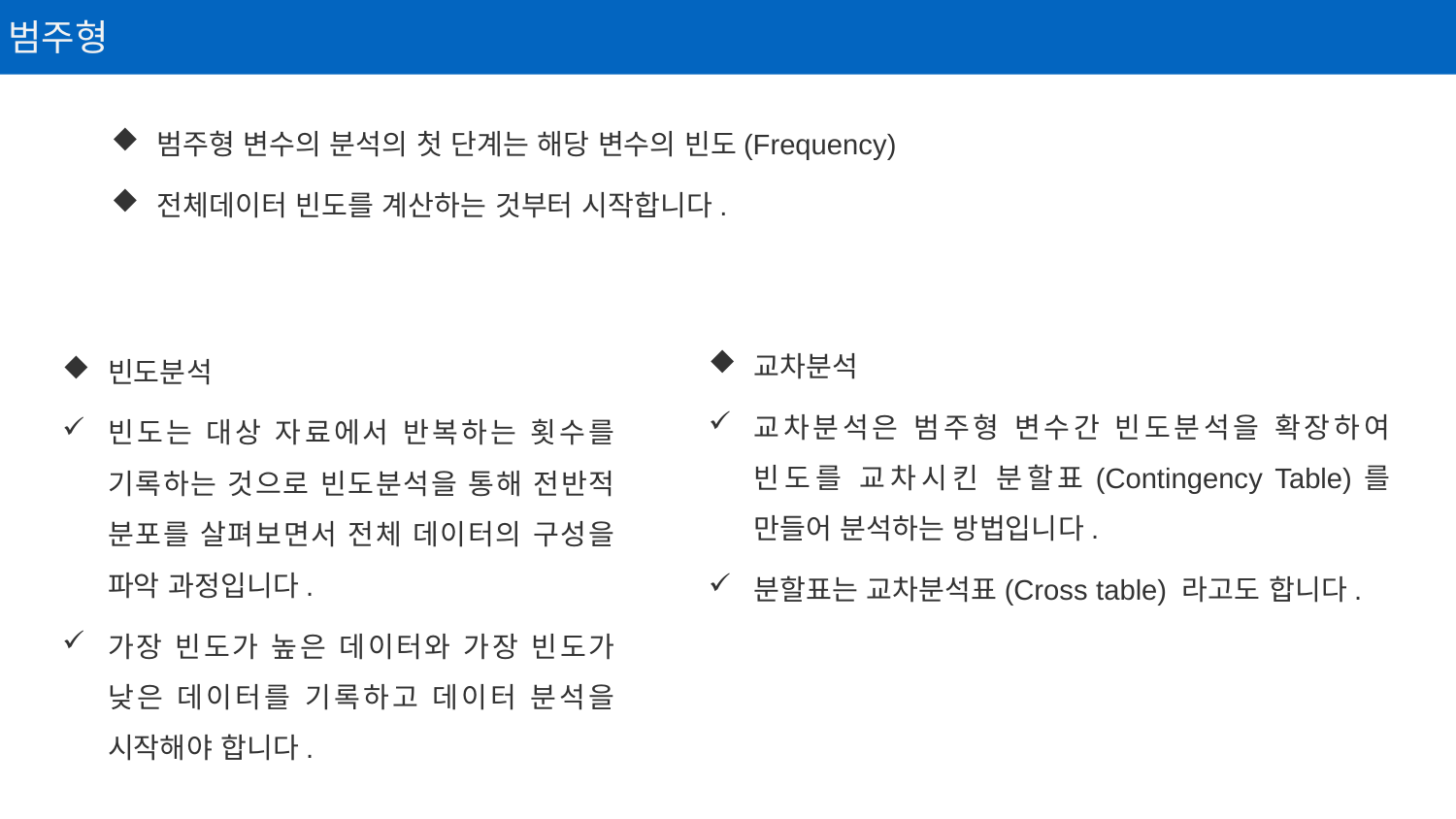

범주형

범주형 변수의 분석의 첫 단계는 해당 변수의 빈도(Frequency)
전체데이터 빈도를 계산하는 것부터 시작합니다.
교차분석
교차분석은 범주형 변수간 빈도분석을 확장하여 빈도를 교차시킨 분할표(Contingency Table)를 만들어 분석하는 방법입니다.
분할표는 교차분석표(Cross table) 라고도 합니다.
빈도분석
빈도는 대상 자료에서 반복하는 횟수를 기록하는 것으로 빈도분석을 통해 전반적 분포를 살펴보면서 전체 데이터의 구성을 파악 과정입니다.
가장 빈도가 높은 데이터와 가장 빈도가 낮은 데이터를 기록하고 데이터 분석을 시작해야 합니다.